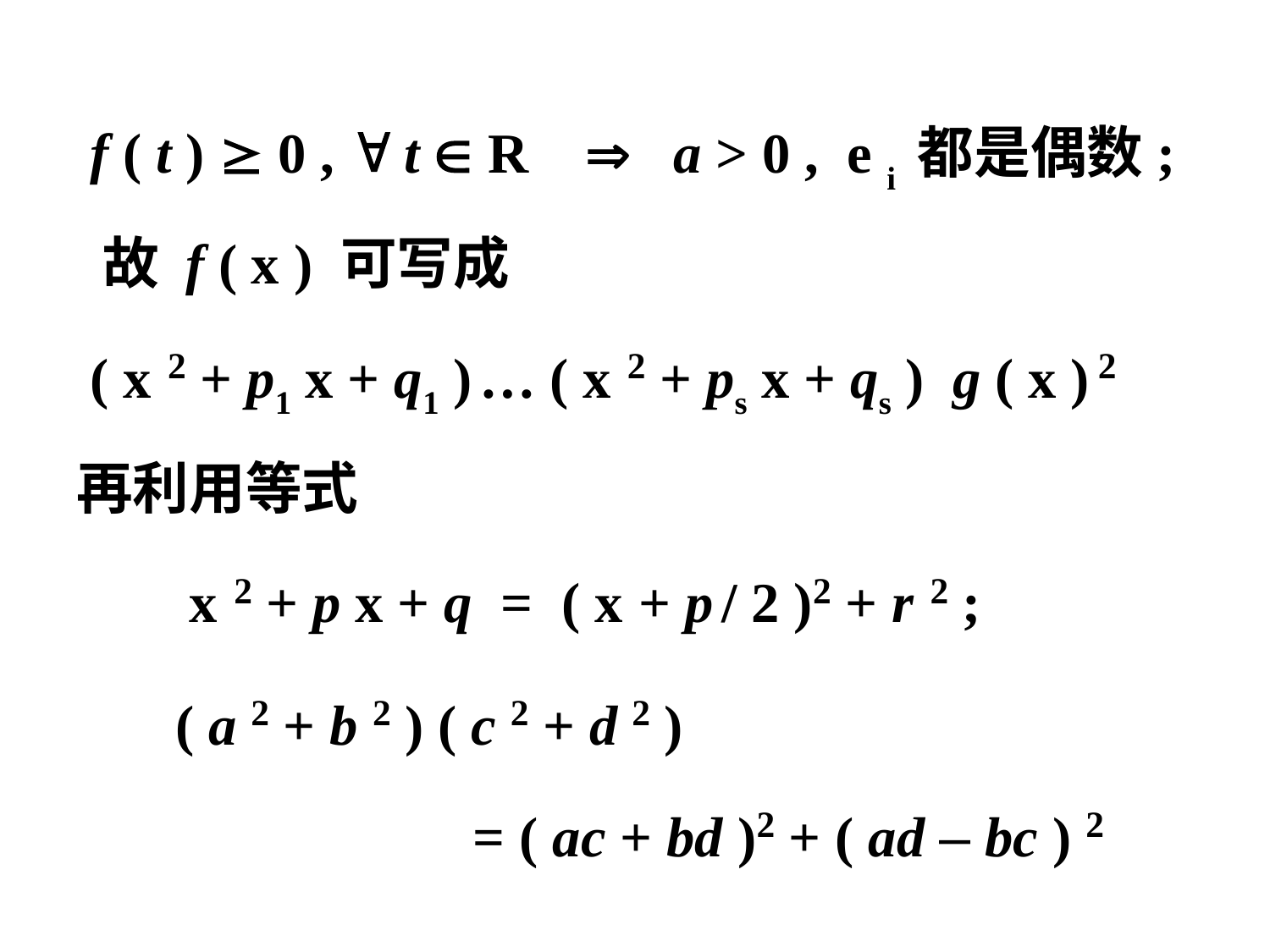

f ( t ) ≥ 0 , ∀ t ∈ R    ⇒   a > 0 ,  e i 都是偶数;
 故 f ( x ) 可写成
 ( x 2 + p1 x + q1 ) … ( x 2 + ps x + qs )  g ( x ) 2
再利用等式
        x 2 + p x + q  =  ( x + p / 2 )2  + r 2 ;
       ( a 2 + b 2 ) ( c 2 + d 2 )
                            = ( ac + bd )2 + ( ad – bc ) 2